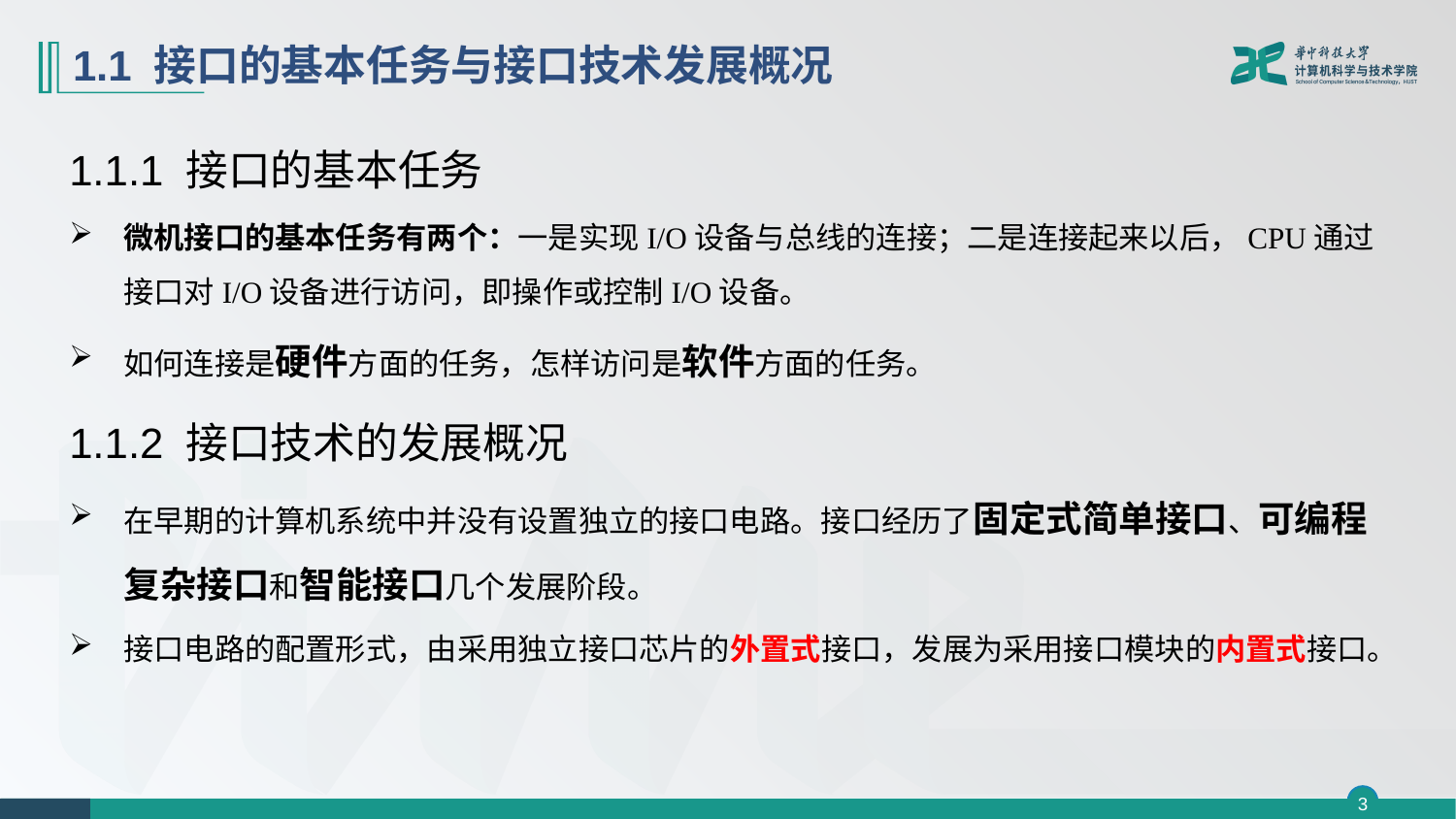

# 1.1 接口的基本任务与接口技术发展概况
1.1.1 接口的基本任务
微机接口的基本任务有两个：一是实现I/O设备与总线的连接；二是连接起来以后，CPU通过接口对I/O设备进行访问，即操作或控制I/O设备。
如何连接是硬件方面的任务，怎样访问是软件方面的任务。
1.1.2 接口技术的发展概况
在早期的计算机系统中并没有设置独立的接口电路。接口经历了固定式简单接口、可编程复杂接口和智能接口几个发展阶段。
接口电路的配置形式，由采用独立接口芯片的外置式接口，发展为采用接口模块的内置式接口。